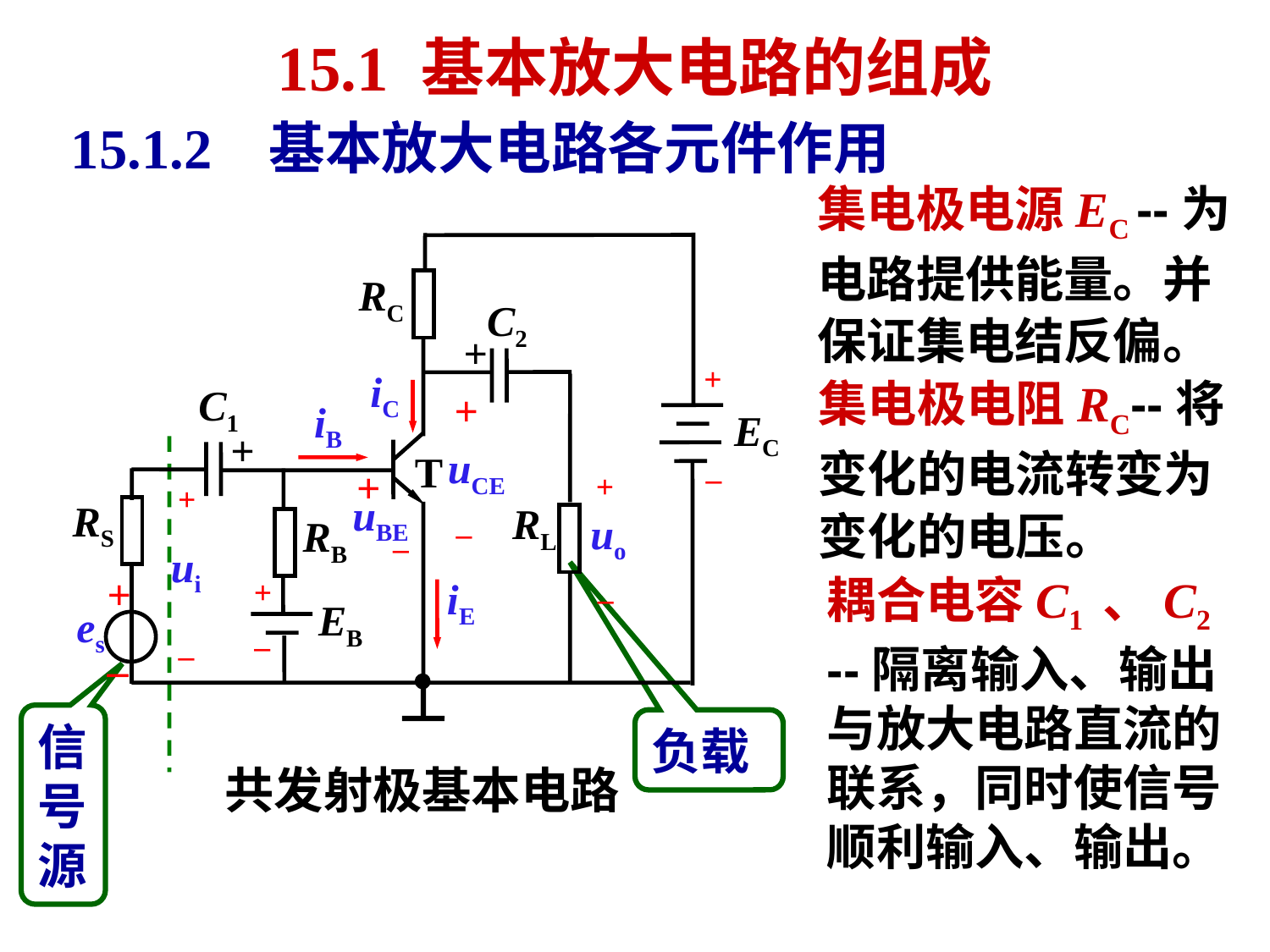

# 15.1 基本放大电路的组成
15.1.2   基本放大电路各元件作用
集电极电源EC --为电路提供能量。并保证集电结反偏。

RC

C2
+

+

iC

C1
+

iB
EC

+

uCE
T

–
+
+

+

uBE
RS
RL

–

uo

RB

–
ui
+
+

–
iE

EB

es

–

–
–

集电极电阻RC--将变化的电流转变为变化的电压。

耦合电容C1 、C2
--隔离输入、输出与放大电路直流的联系，同时使信号顺利输入、输出。
信号源
负载
共发射极基本电路